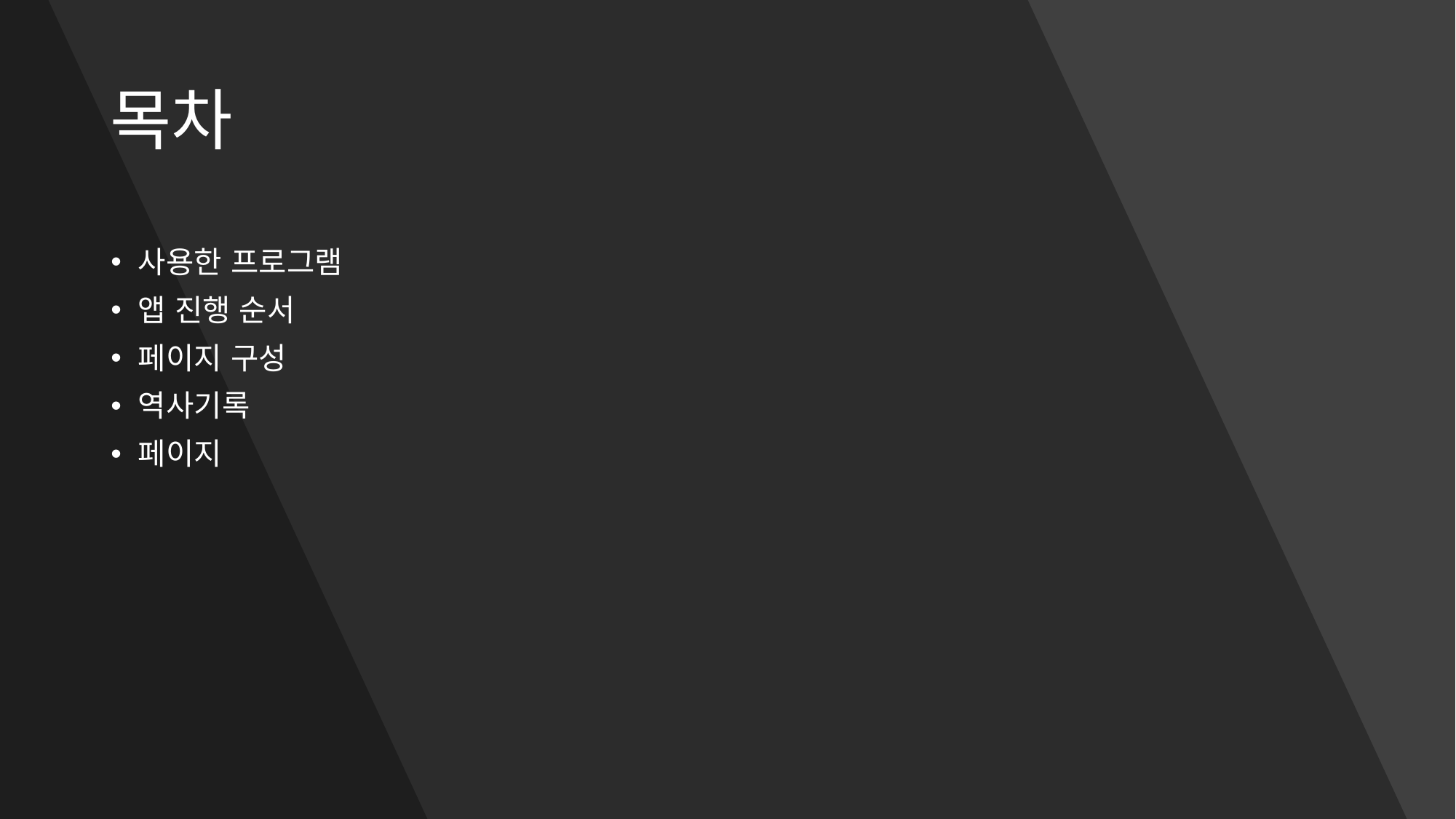

# 목차
사용한 프로그램
앱 진행 순서
페이지 구성
역사기록
페이지